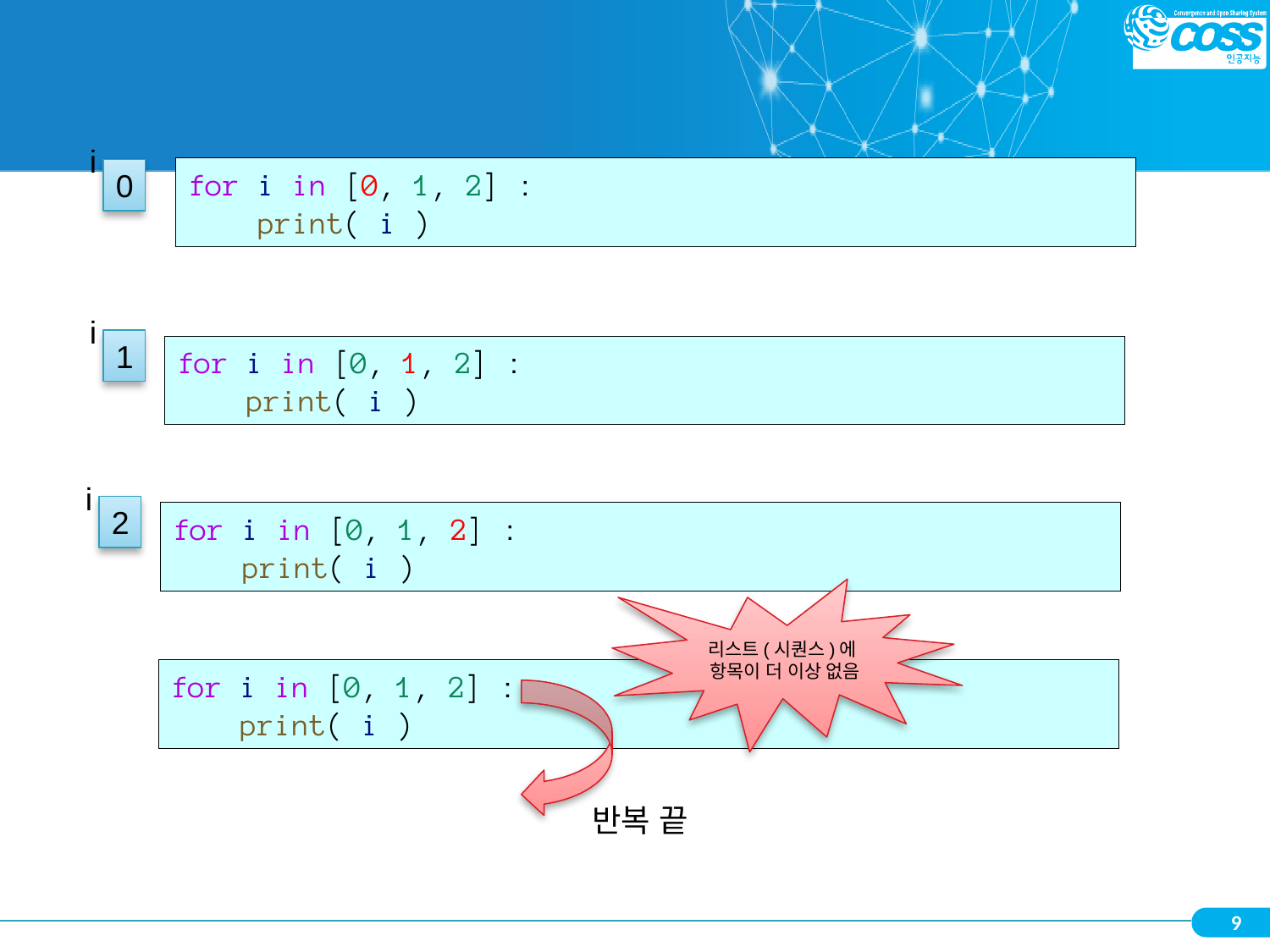

i
0
for i in [0, 1, 2] :
    print( i )
i
1
for i in [0, 1, 2] :
    print( i )
i
2
for i in [0, 1, 2] :
    print( i )
리스트(시퀀스)에
항목이 더 이상 없음
for i in [0, 1, 2] :
    print( i )

반복 끝